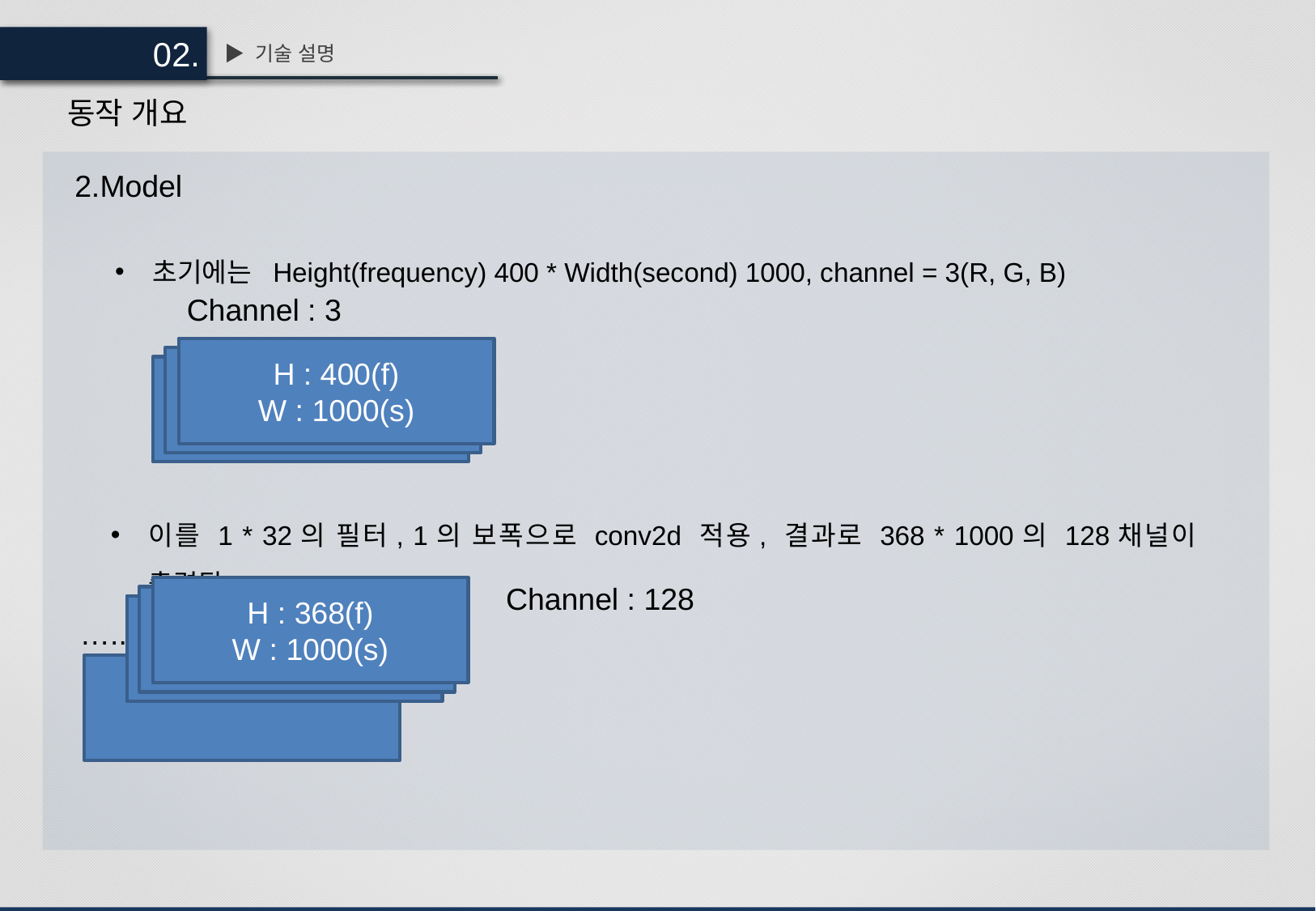

02.

▶ 기술 설명
동작 개요

2.Model
초기에는  Height(frequency) 400 * Width(second) 1000, channel = 3(R, G, B)
Channel : 3
H : 400(f)
W : 1000(s)
mel_spectrogram.py
mel_spectrogram.py

이를 1 * 32의 필터, 1의 보폭으로 conv2d 적용, 결과로 368 * 1000의 128채널이 출력됨
Channel : 128
H : 368(f)
W : 1000(s)
mel_spectrogram.py
mel_spectrogram.py
…..